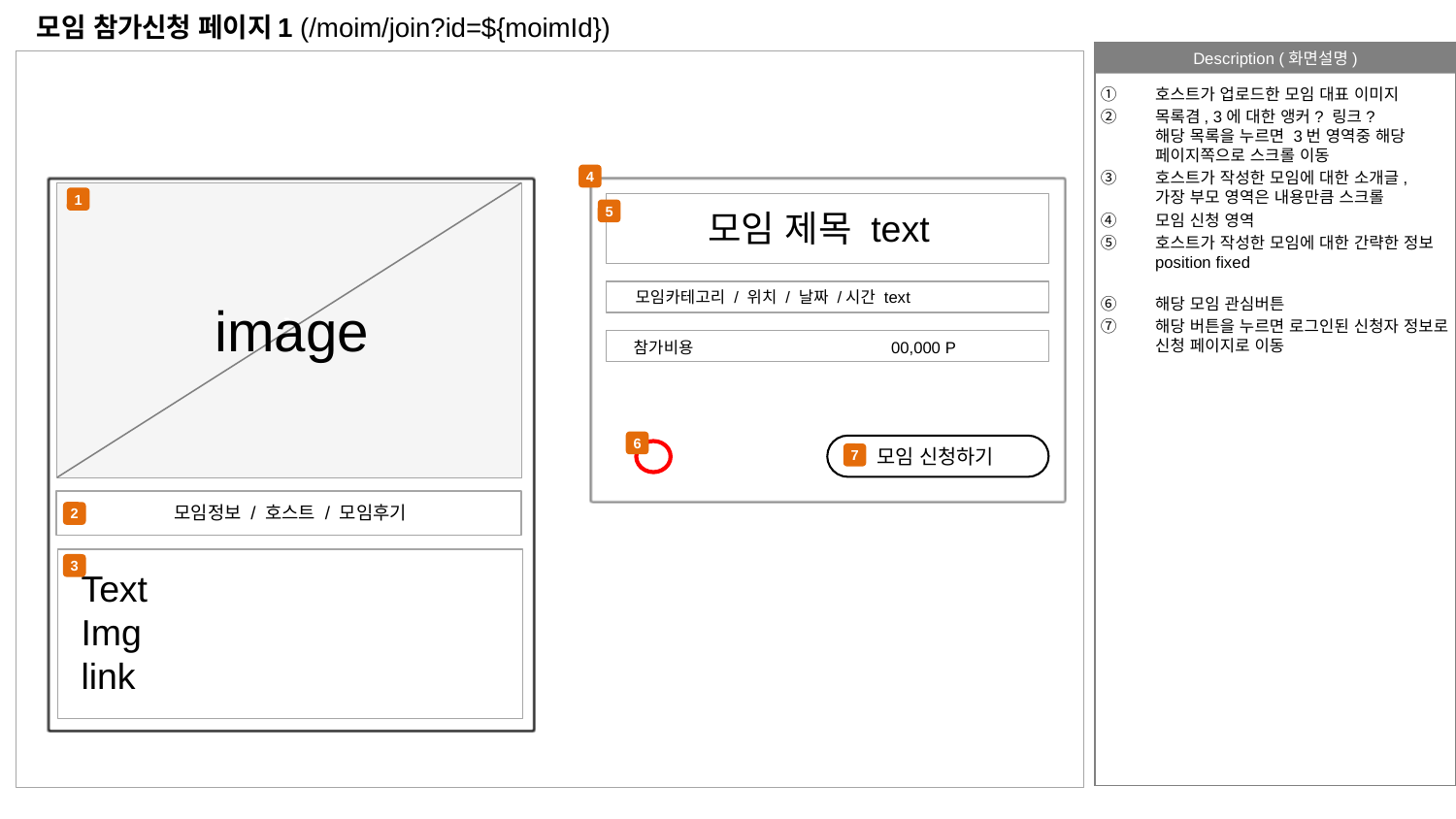

# 모임 참가신청 페이지1 (/moim/join?id=${moimId})

호스트가 업로드한 모임 대표 이미지
목록겸, 3에 대한 앵커? 링크?
해당 목록을 누르면 3번 영역중 해당 페이지쪽으로 스크롤 이동
호스트가 작성한 모임에 대한 소개글,
가장 부모 영역은 내용만큼 스크롤
모임 신청 영역
호스트가 작성한 모임에 대한 간략한 정보
position fixed
해당 모임 관심버튼
해당 버튼을 누르면 로그인된 신청자 정보로 신청 페이지로 이동
4

`
1
`
모임 제목 text
5
모임카테고리 / 위치 / 날짜 /시간 text
`
image
`
참가비용                                          00,000 P
6

모임 신청하기

7
`
모임정보 / 호스트 / 모임후기
2
`
3
Text
Img
link
공지사항